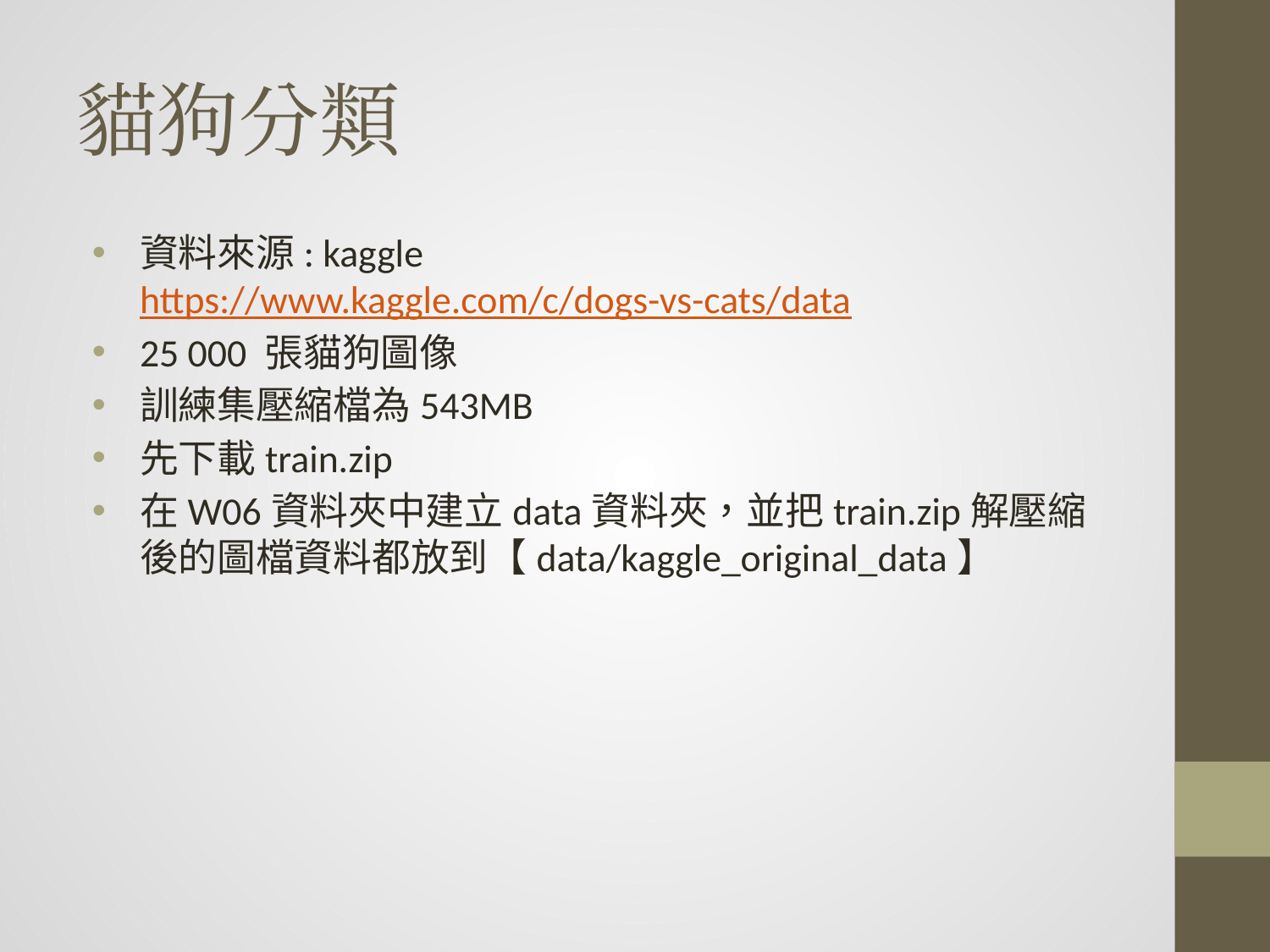

# 貓狗分類
資料來源: kaggle
https://www.kaggle.com/c/dogs-vs-cats/data
25 000 張貓狗圖像
訓練集壓縮檔為543MB
先下載train.zip
在W06資料夾中建立data資料夾，並把train.zip解壓縮後的圖檔資料都放到【data/kaggle_original_data】